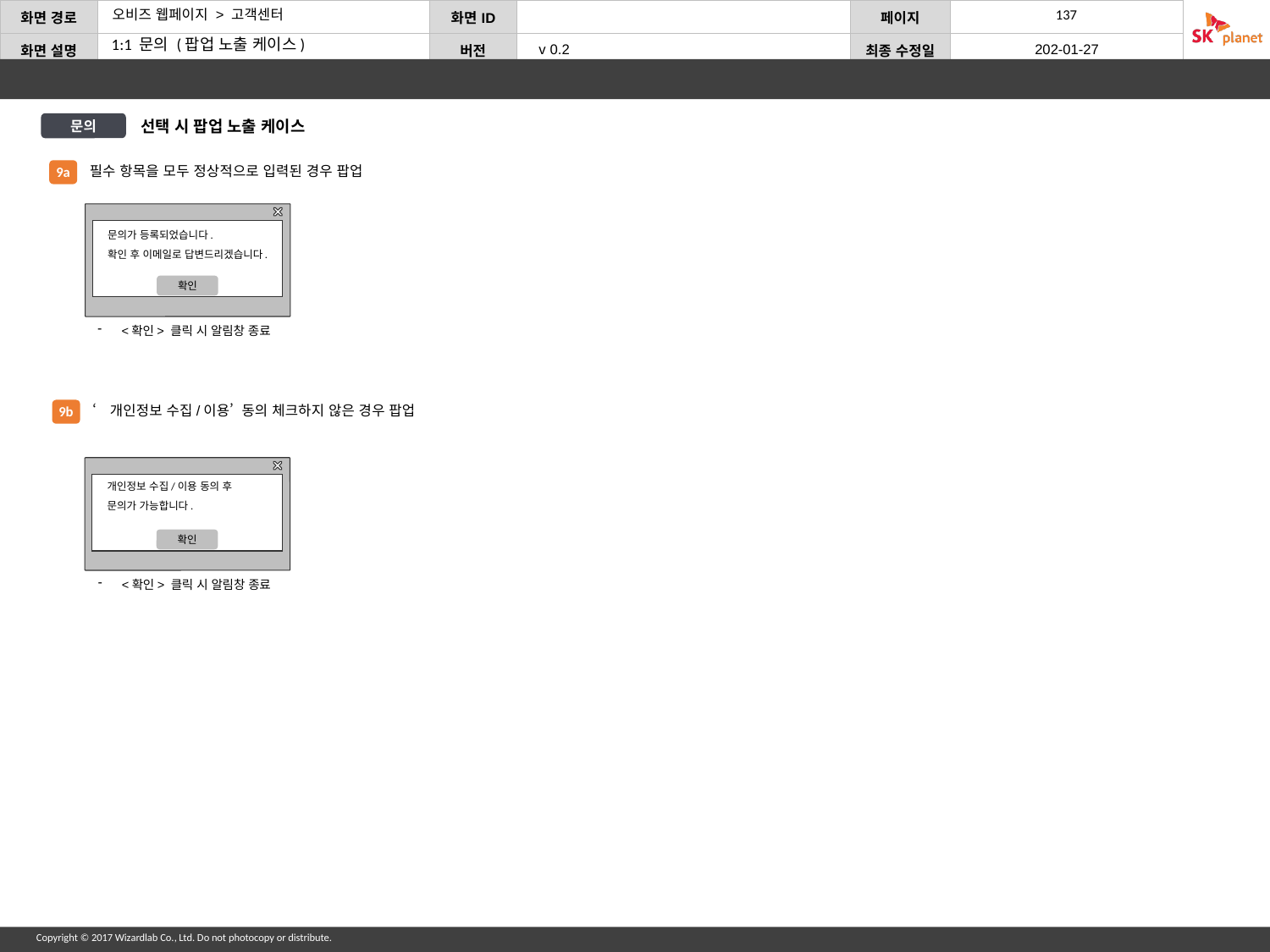

1:1 문의 (팝업 노출 케이스)
선택 시 팝업 노출 케이스
문의
필수 항목을 모두 정상적으로 입력된 경우 팝업

9a

문의가 등록되었습니다.
확인 후 이메일로 답변드리겠습니다.
확인
<확인> 클릭 시 알림창 종료
‘개인정보 수집/이용’  동의 체크하지 않은 경우 팝업

9b

개인정보 수집/이용 동의 후
문의가 가능합니다.
확인
<확인> 클릭 시 알림창 종료